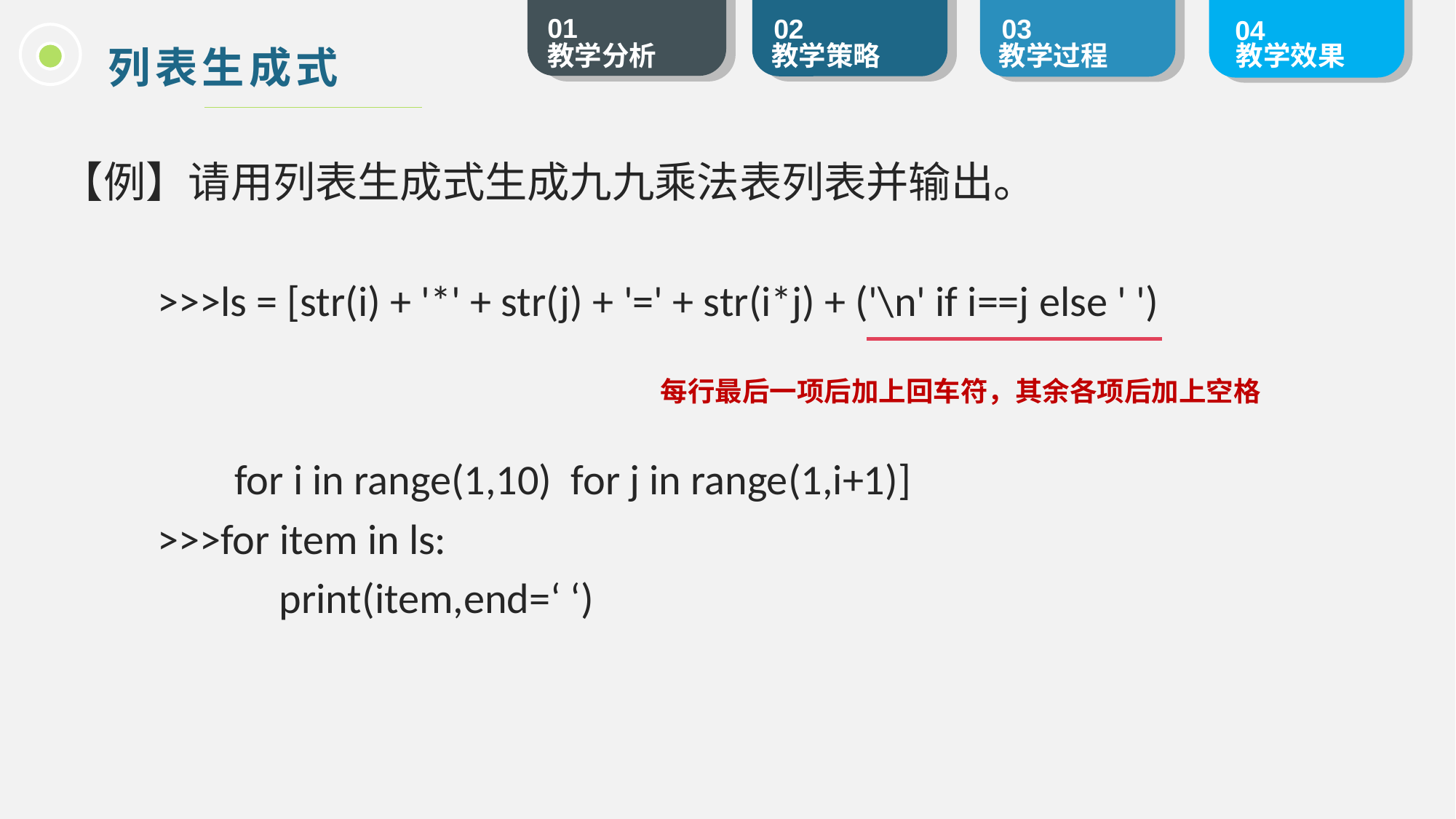

列表生成式
【例】请用列表生成式生成九九乘法表列表并输出。

          >>>ls = [str(i) + '*' + str(j) + '=' + str(i*j) + ('\n' if i==j else ' ')

                  for i in range(1,10)  for j in range(1,i+1)]
          >>>for item in ls:
		print(item,end=‘ ‘)

每行最后一项后加上回车符，其余各项后加上空格